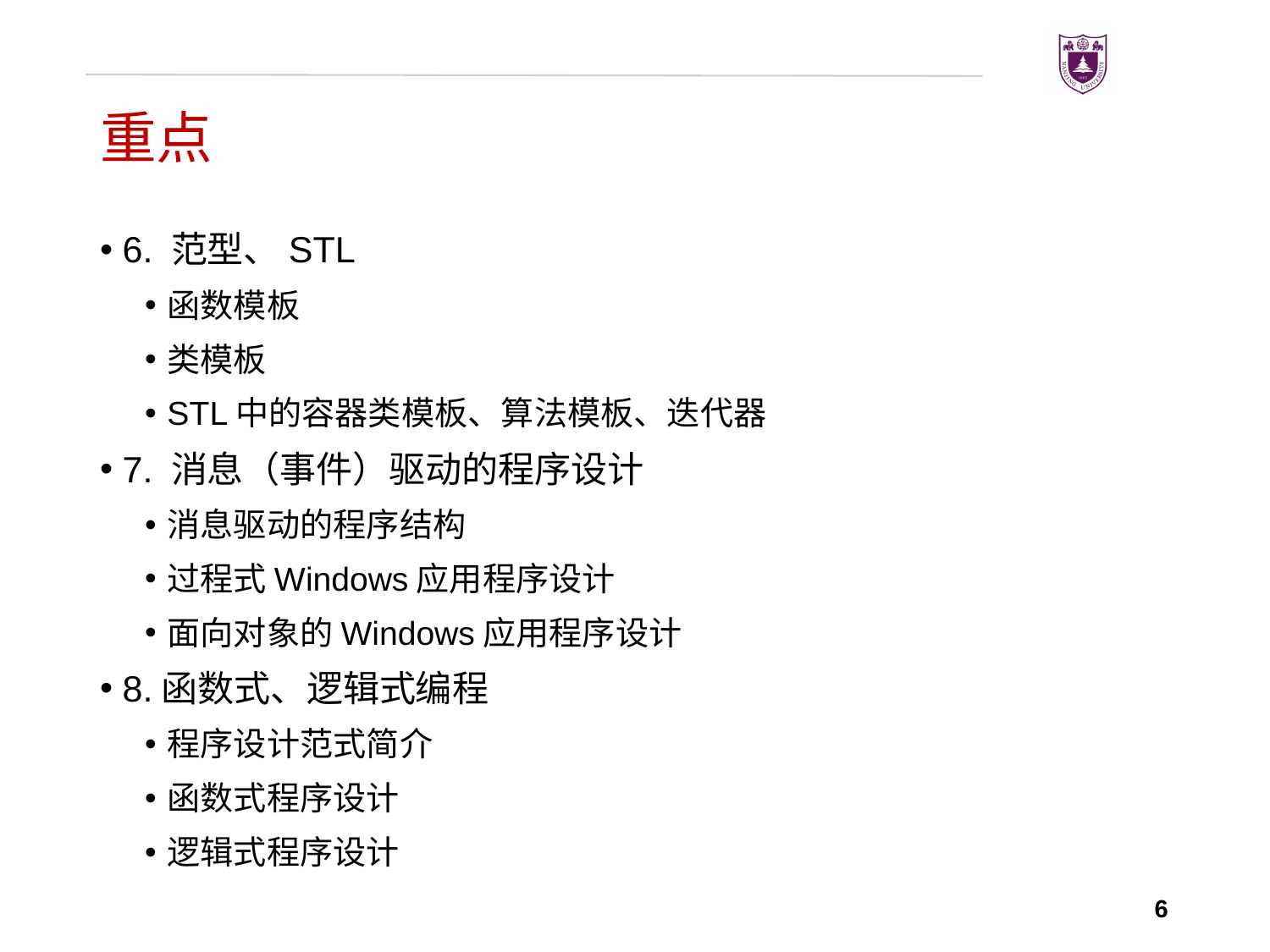

# 重点
6. 范型、STL
函数模板
类模板
STL中的容器类模板、算法模板、迭代器
7. 消息（事件）驱动的程序设计
消息驱动的程序结构
过程式Windows应用程序设计
面向对象的Windows应用程序设计
8.函数式、逻辑式编程
程序设计范式简介
函数式程序设计
逻辑式程序设计
6